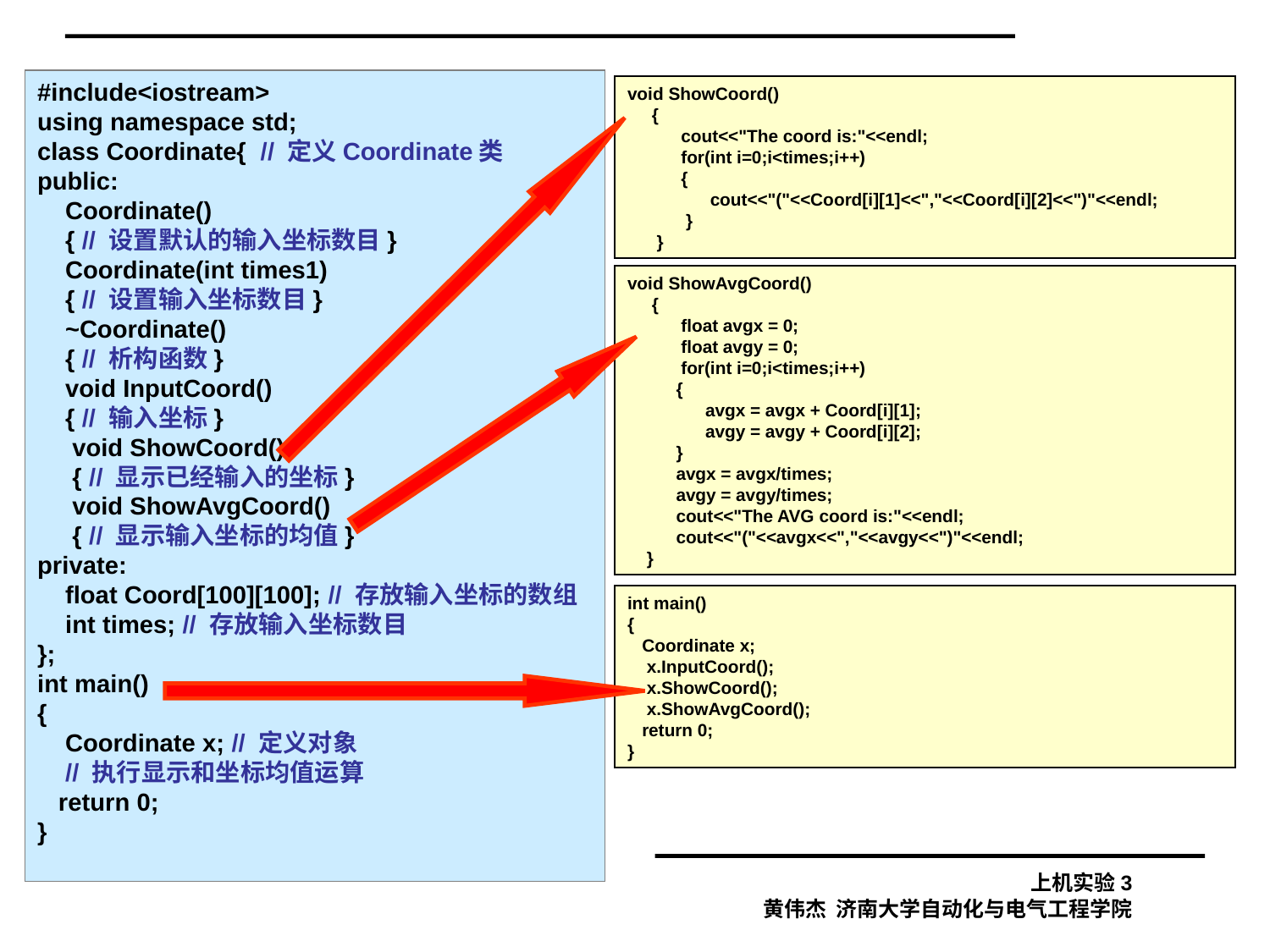

#include<iostream>
using namespace std;
class Coordinate{  // 定义Coordinate类
public:
    Coordinate()
    { // 设置默认的输入坐标数目}
    Coordinate(int times1)
    { // 设置输入坐标数目}
    ~Coordinate()
    { // 析构函数}
    void InputCoord()
    { // 输入坐标}
     void ShowCoord()
     { // 显示已经输入的坐标}
     void ShowAvgCoord()
     { // 显示输入坐标的均值}
private:
    float Coord[100][100]; // 存放输入坐标的数组
    int times; // 存放输入坐标数目
};
int main()
{
    Coordinate x; // 定义对象
    // 执行显示和坐标均值运算
   return 0;
}

void ShowCoord()
     {
           cout<<"The coord is:"<<endl;
           for(int i=0;i<times;i++)
           {
                 cout<<"("<<Coord[i][1]<<","<<Coord[i][2]<<")"<<endl;
            }
      }
void ShowAvgCoord()
     {
           float avgx = 0;
           float avgy = 0;
           for(int i=0;i<times;i++)
          {
                avgx = avgx + Coord[i][1];
                avgy = avgy + Coord[i][2];
          }
          avgx = avgx/times;
          avgy = avgy/times;
          cout<<"The AVG coord is:"<<endl;
          cout<<"("<<avgx<<","<<avgy<<")"<<endl;
    }

int main()
{
   Coordinate x;
    x.InputCoord();
    x.ShowCoord();
    x.ShowAvgCoord();
   return 0;
}